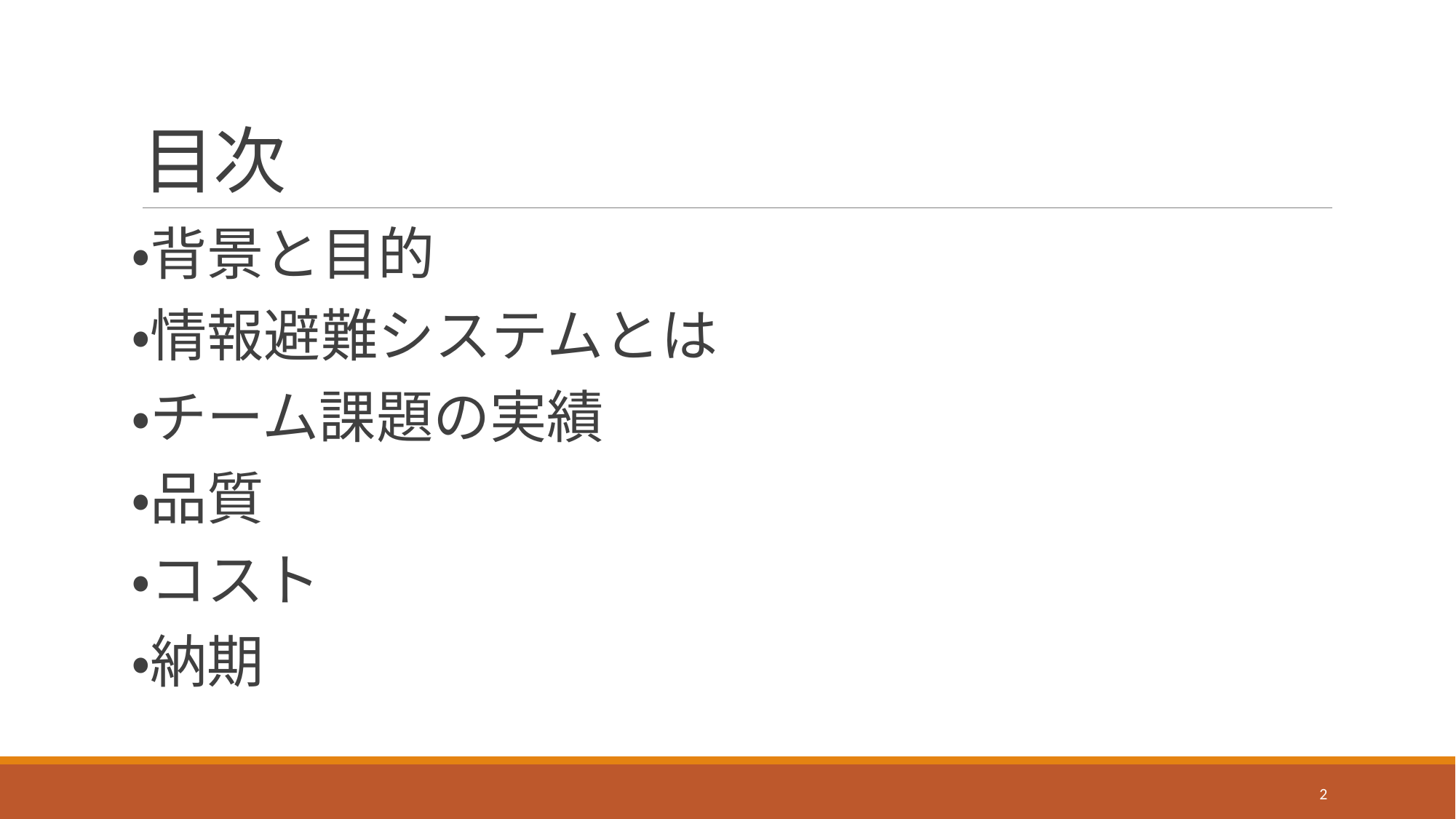

# 目次
・背景と目的
・情報避難システムとは
・チーム課題の実績
・品質
・コスト
・納期
2